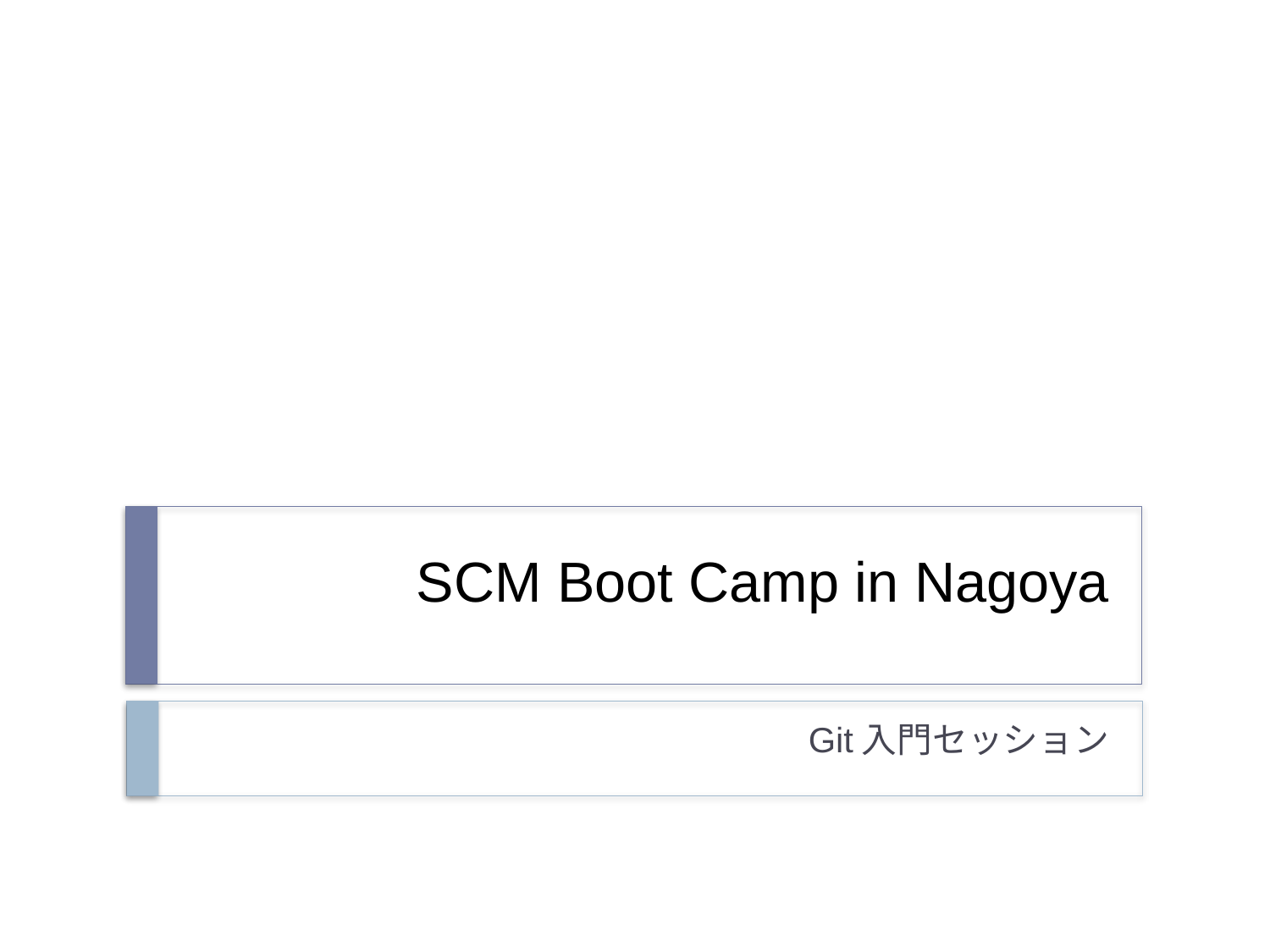

# SCM Boot Camp in Nagoya
Git入門セッション